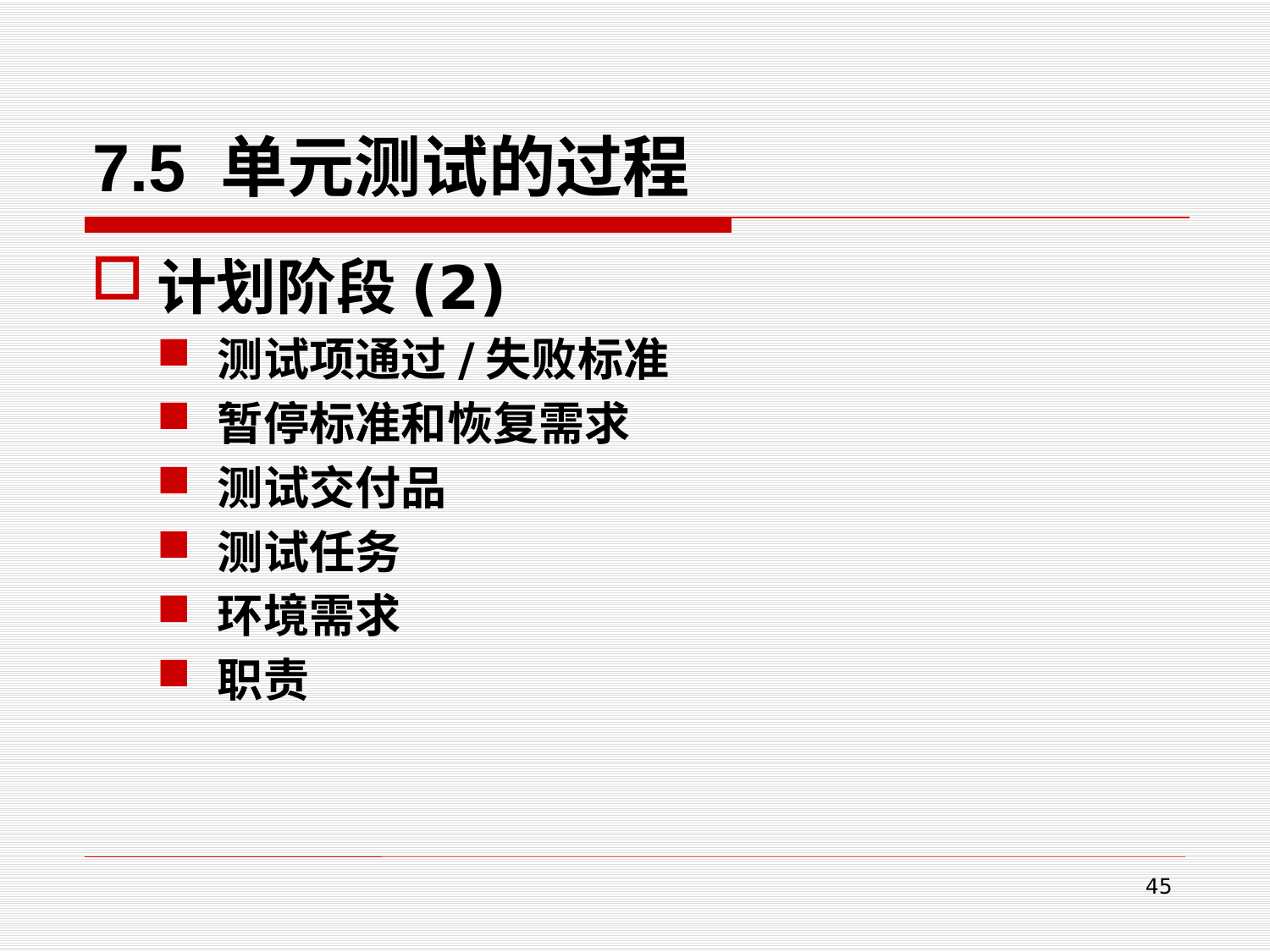

# 7.5 单元测试的过程
计划阶段(2)
测试项通过/失败标准
暂停标准和恢复需求
测试交付品
测试任务
环境需求
职责
45